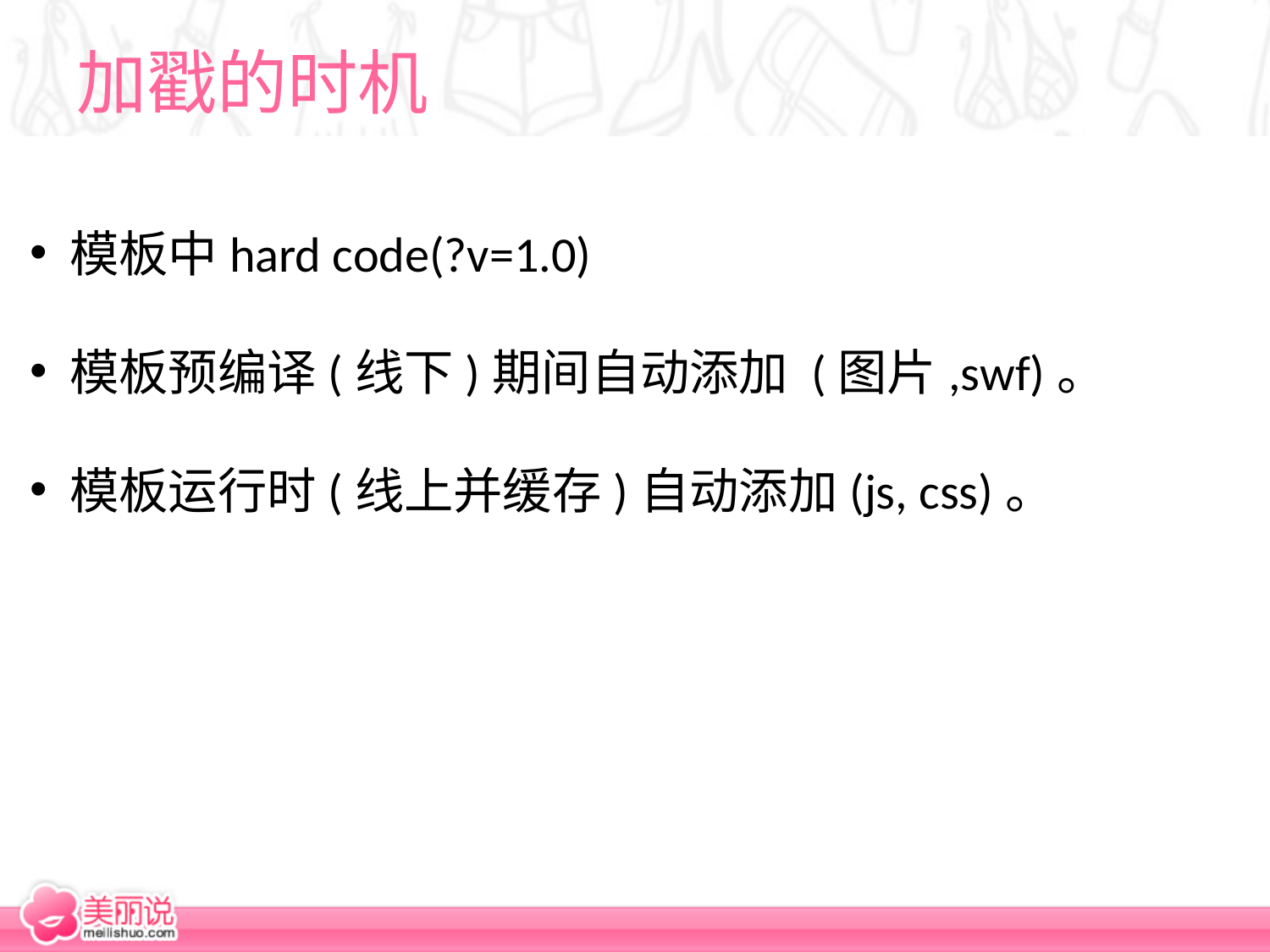

# 加戳的时机
模板中hard code(?v=1.0)

模板预编译(线下)期间自动添加 (图片,swf)。

模板运行时(线上并缓存)自动添加(js, css)。